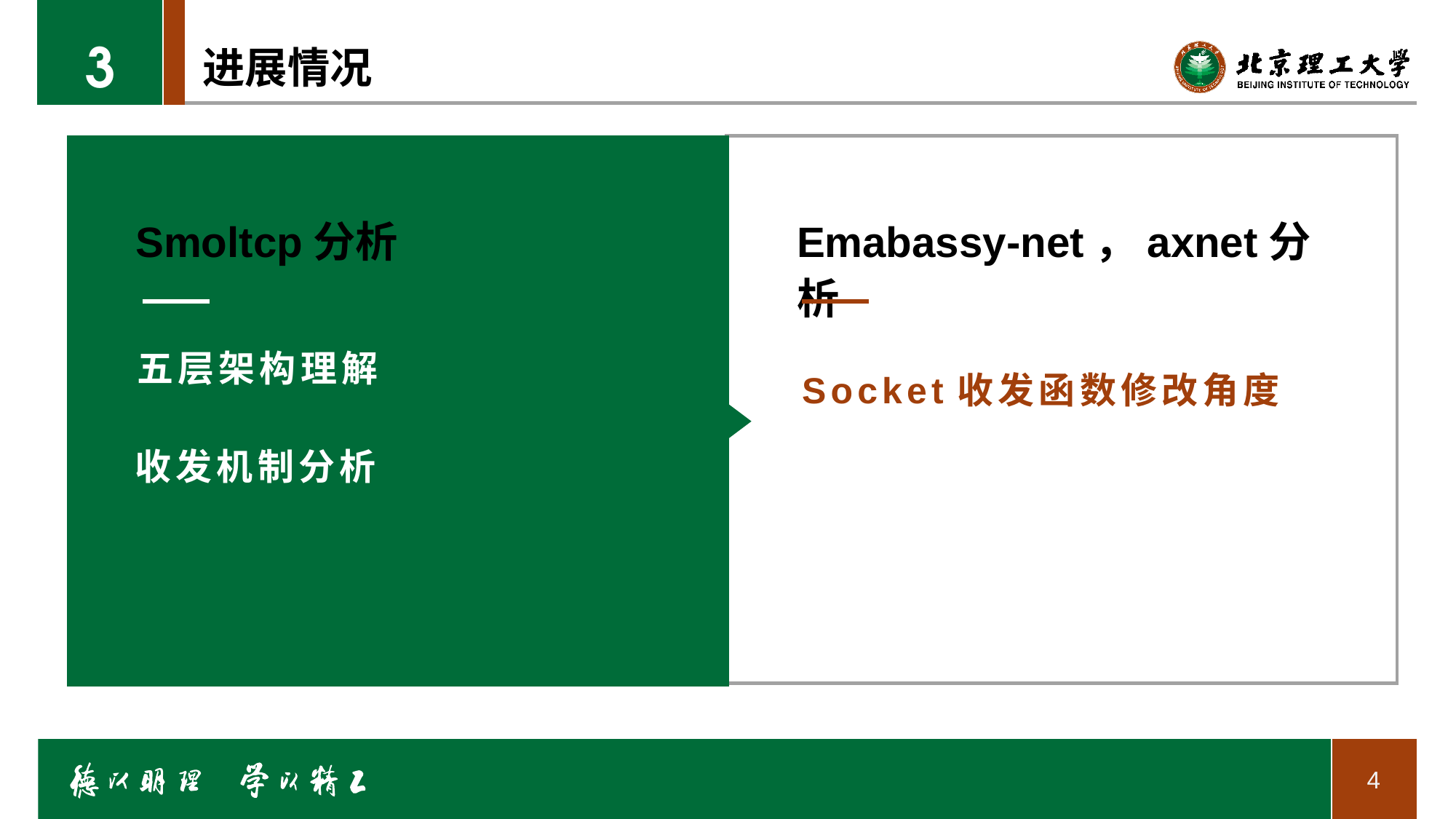

3
# 进展情况

Smoltcp分析
Emabassy-net，axnet分析
五层架构理解
Socket收发函数修改角度

收发机制分析